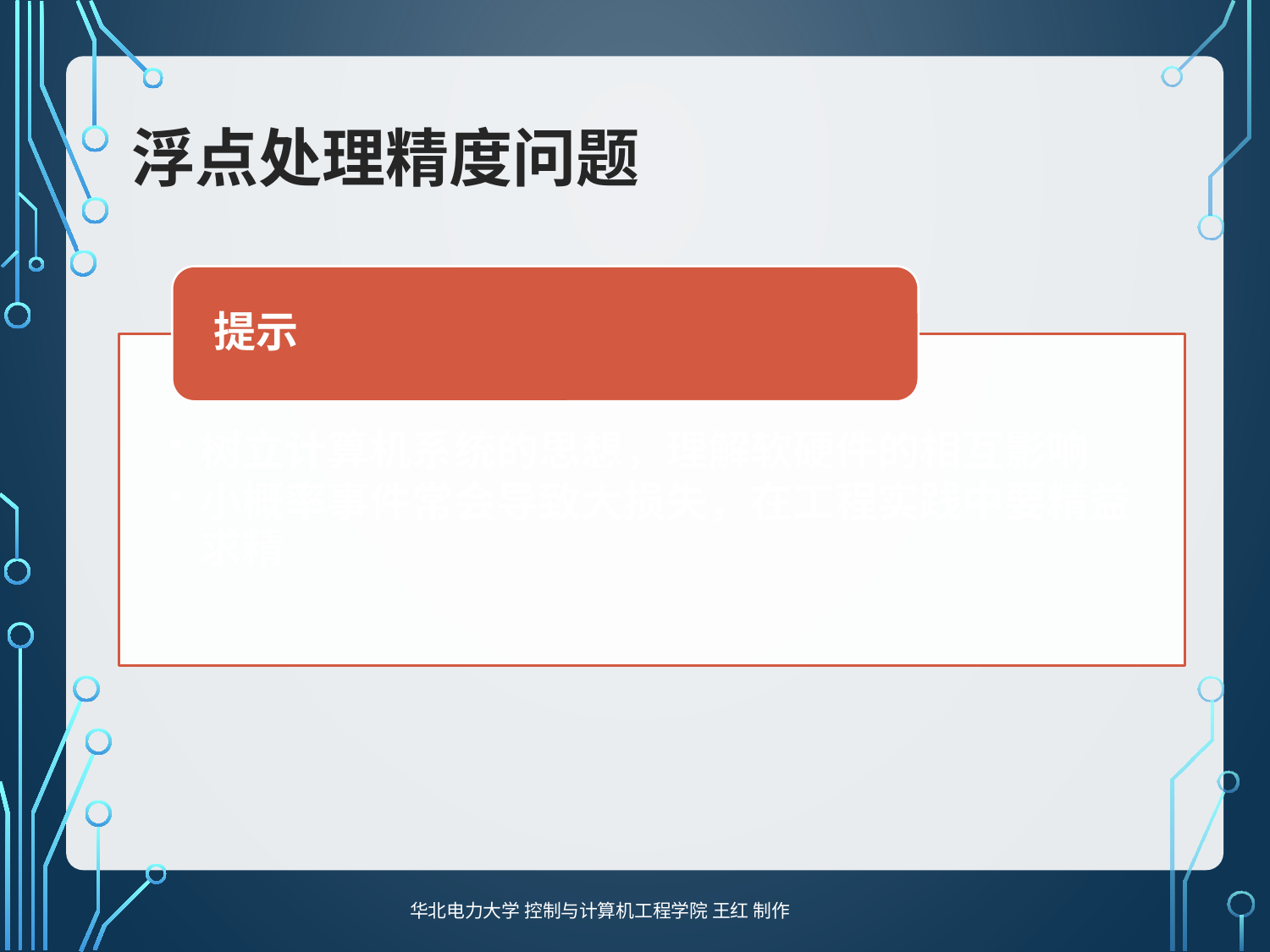

22
# 浮点处理精度问题
树立计算机系统的思想，理解软硬件的相互影响
小概率事件常会导致大损失，在工程实践中要精益求精
提示
华北电力大学 控制与计算机工程学院 王红 制作